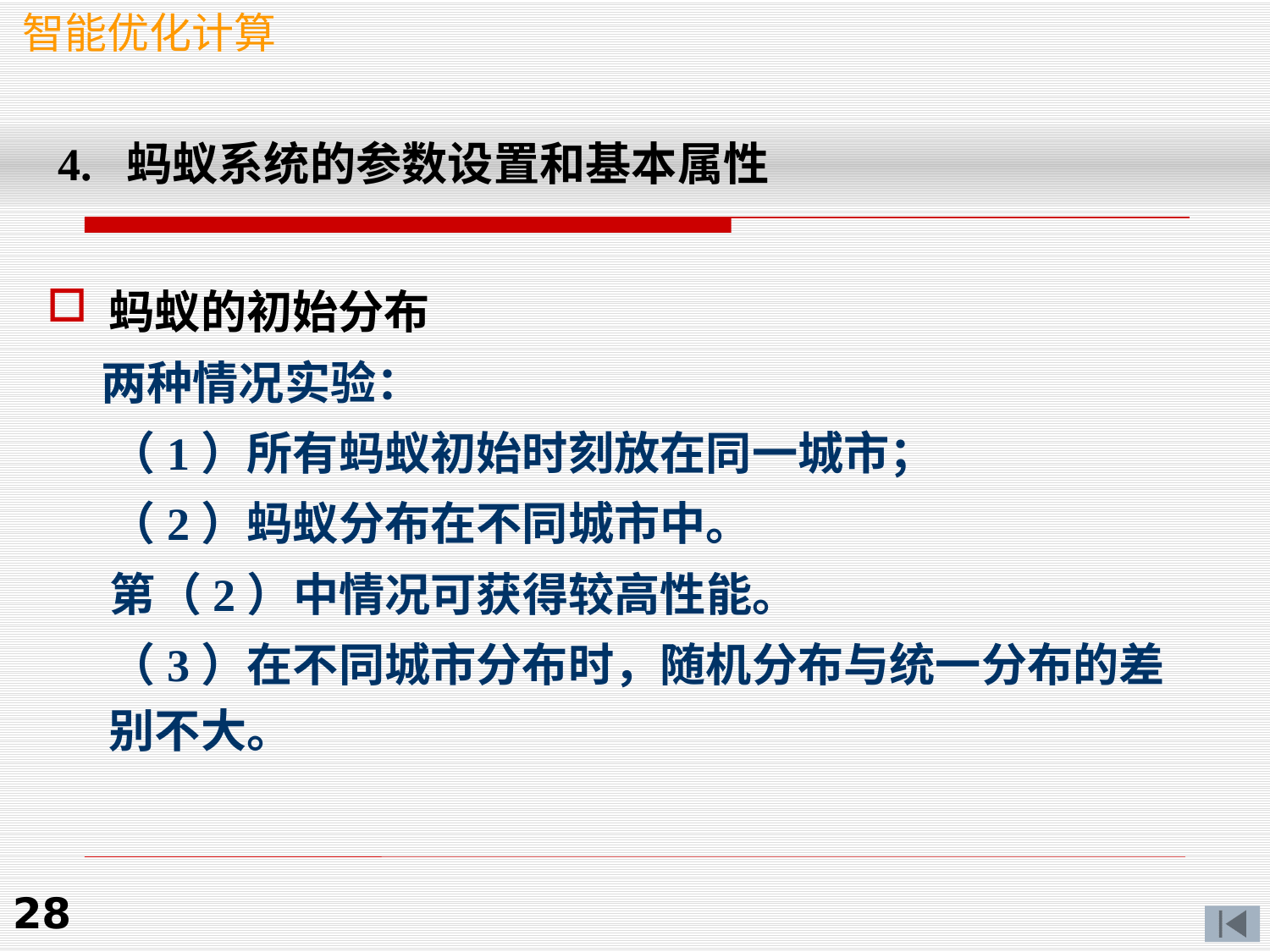

智能优化计算
    4.  蚂蚁系统的参数设置和基本属性
蚂蚁的初始分布
        两种情况实验：
     （1）所有蚂蚁初始时刻放在同一城市；
     （2）蚂蚁分布在不同城市中。
     第（2）中情况可获得较高性能。
     （3）在不同城市分布时，随机分布与统一分布的差别不大。